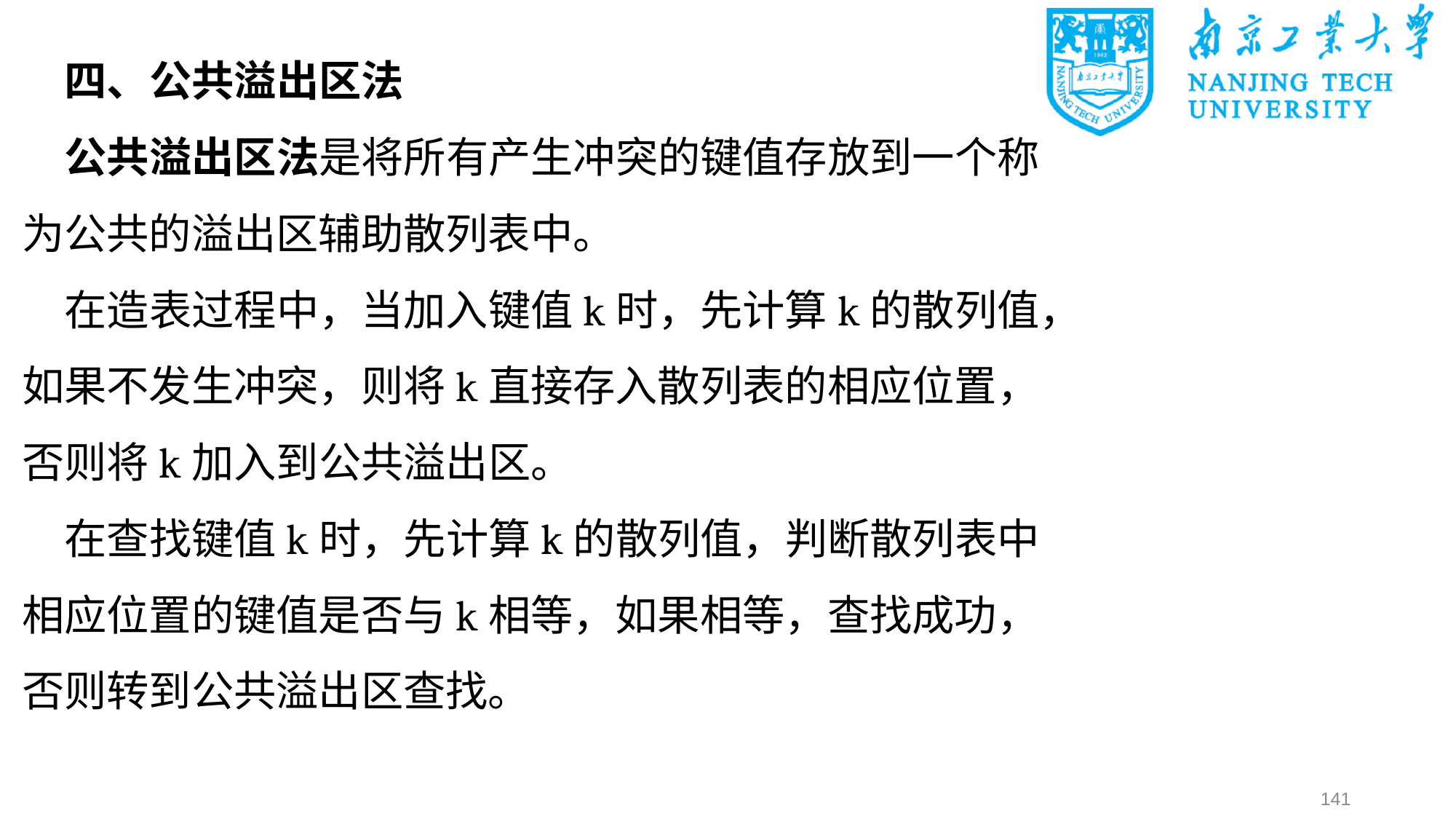

四、公共溢出区法
公共溢出区法是将所有产生冲突的键值存放到一个称为公共的溢出区辅助散列表中。
在造表过程中，当加入键值k时，先计算k的散列值，如果不发生冲突，则将k直接存入散列表的相应位置，否则将k加入到公共溢出区。
在查找键值k时，先计算k的散列值，判断散列表中相应位置的键值是否与k相等，如果相等，查找成功，否则转到公共溢出区查找。
141